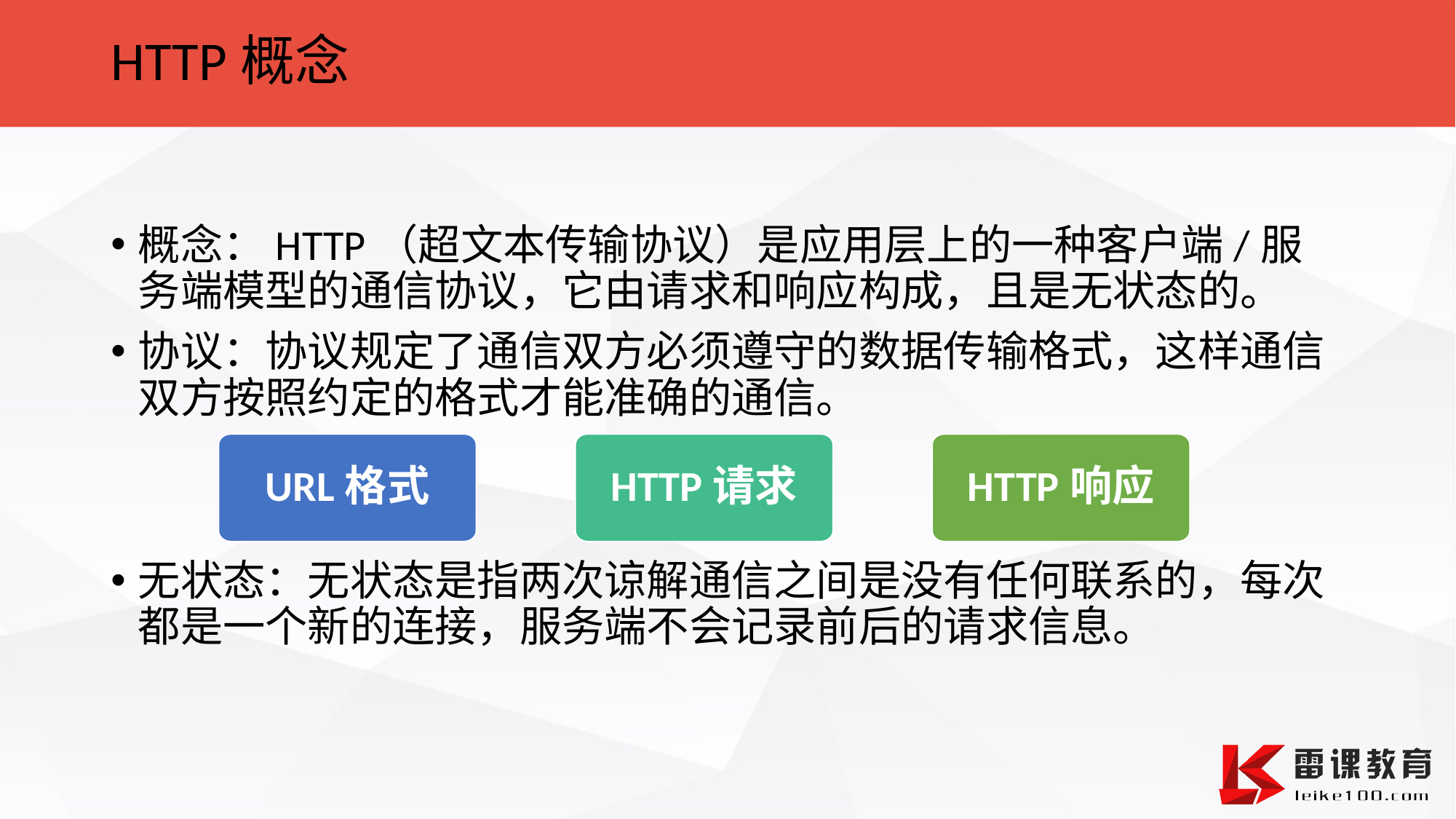

# HTTP概念
概念：HTTP（超文本传输协议）是应用层上的一种客户端/服务端模型的通信协议，它由请求和响应构成，且是无状态的。
协议：协议规定了通信双方必须遵守的数据传输格式，这样通信双方按照约定的格式才能准确的通信。

无状态：无状态是指两次谅解通信之间是没有任何联系的，每次都是一个新的连接，服务端不会记录前后的请求信息。
URL格式
HTTP请求
HTTP响应